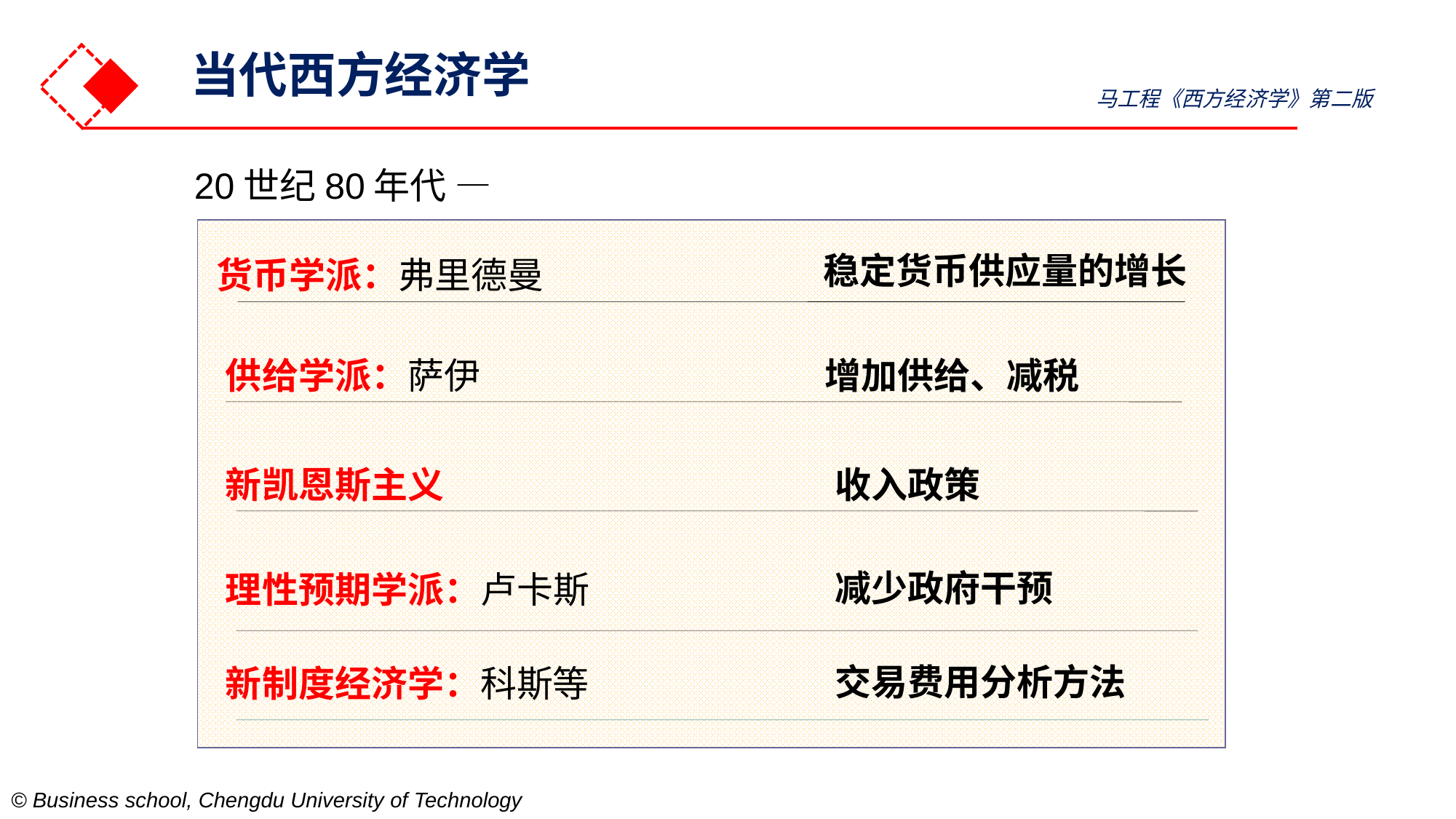

当代西方经济学

马工程《西方经济学》第二版
20世纪80年代 —
货币学派：弗里德曼
稳定货币供应量的增长

供给学派：萨伊
增加供给、减税

新凯恩斯主义
收入政策

理性预期学派：卢卡斯
减少政府干预

新制度经济学：科斯等
交易费用分析方法